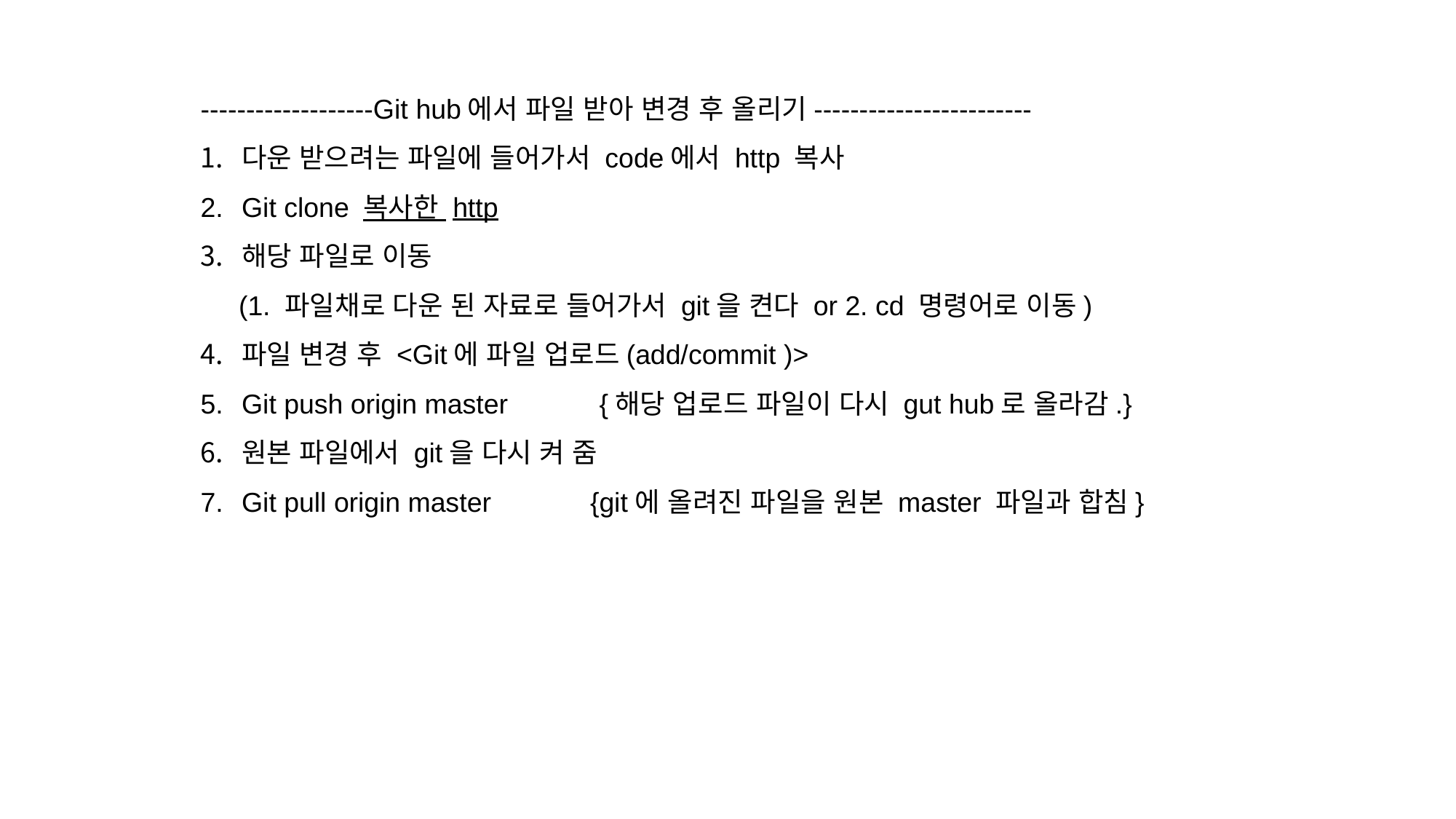

-------------------Git hub에서 파일 받아 변경 후 올리기------------------------
다운 받으려는 파일에 들어가서 code에서 http 복사
Git clone 복사한 http
해당 파일로 이동
     (1. 파일채로 다운 된 자료로 들어가서 git을 켠다 or 2. cd 명령어로 이동)
파일 변경 후 <Git에 파일 업로드(add/commit )>
Git push origin master            {해당 업로드 파일이 다시 gut hub로 올라감.}
원본 파일에서 git을 다시 켜 줌
Git pull origin master             {git에 올려진 파일을 원본 master 파일과 합침}